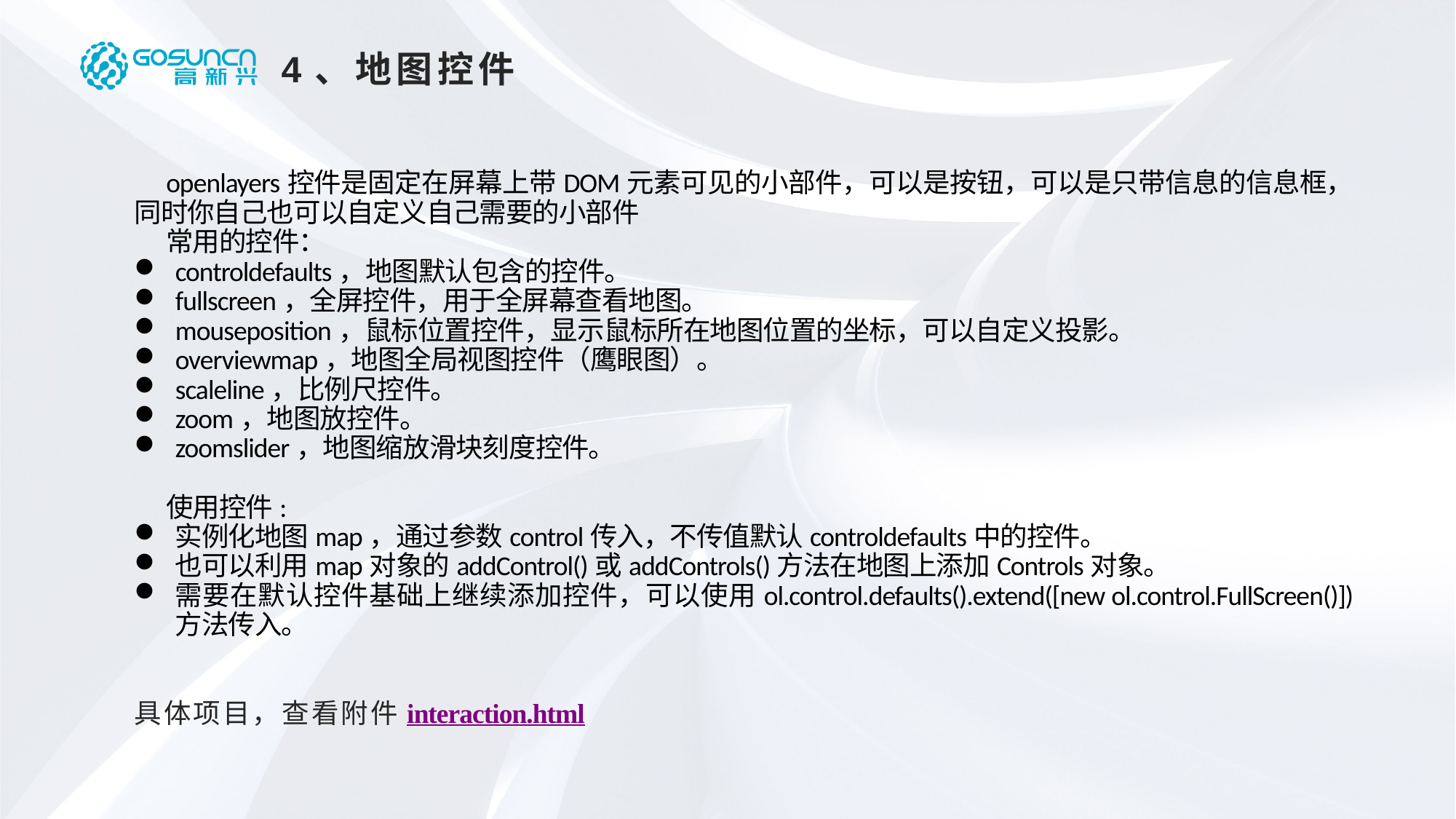

4、地图控件
openlayers控件是固定在屏幕上带DOM元素可见的小部件，可以是按钮，可以是只带信息的信息框，同时你自己也可以自定义自己需要的小部件
常用的控件：
controldefaults，地图默认包含的控件。
fullscreen，全屏控件，用于全屏幕查看地图。
mouseposition，鼠标位置控件，显示鼠标所在地图位置的坐标，可以自定义投影。
overviewmap，地图全局视图控件（鹰眼图）。
scaleline，比例尺控件。
zoom，地图放控件。
zoomslider，地图缩放滑块刻度控件。

使用控件:
实例化地图map，通过参数control传入，不传值默认controldefaults中的控件。
也可以利用map对象的addControl()或addControls()方法在地图上添加Controls对象。
需要在默认控件基础上继续添加控件，可以使用ol.control.defaults().extend([new ol.control.FullScreen()]) 方法传入。

具体项目，查看附件interaction.html